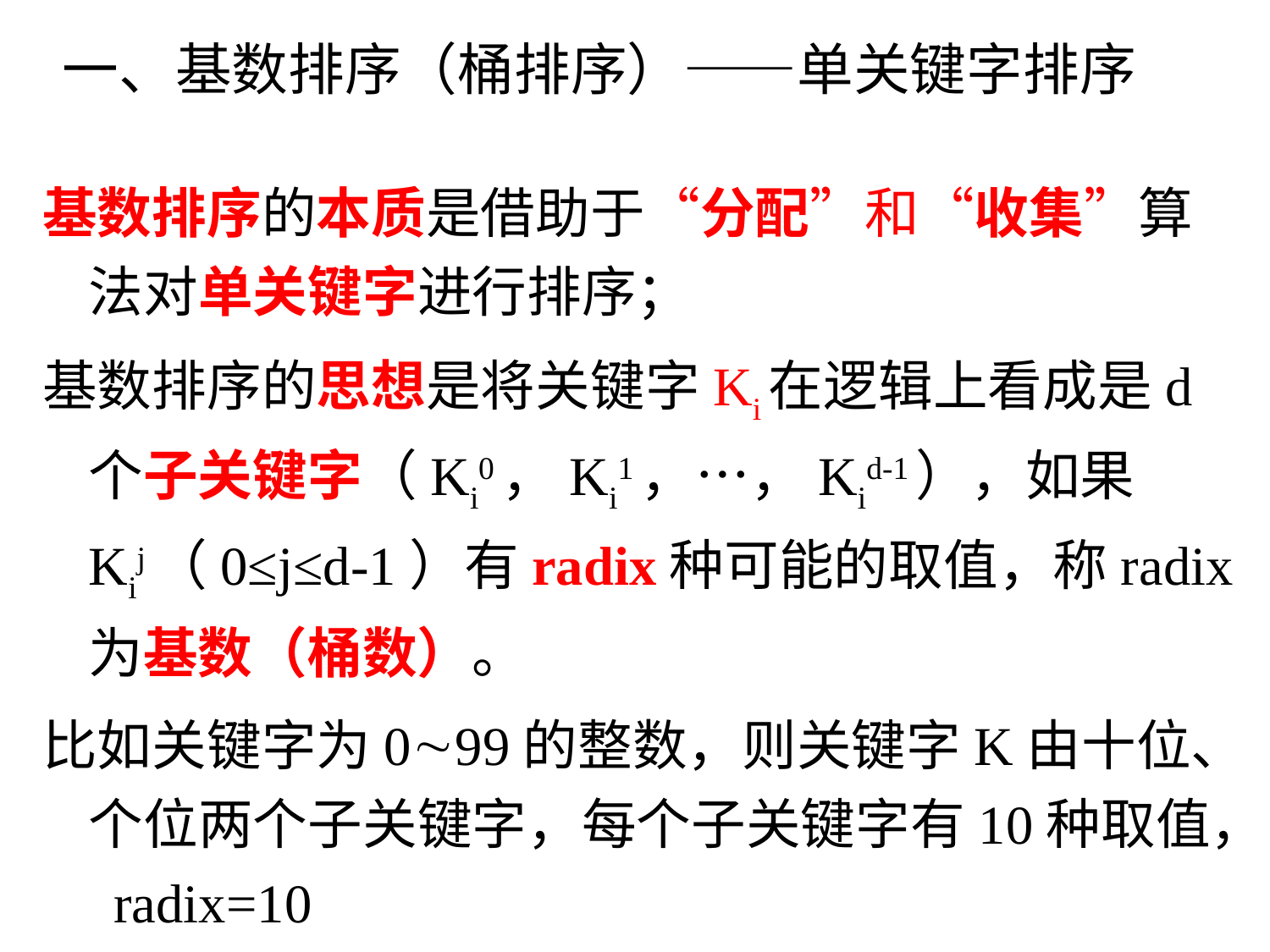

# 一、基数排序（桶排序）——单关键字排序
基数排序的本质是借助于“分配”和“收集”算法对单关键字进行排序；
基数排序的思想是将关键字Ki在逻辑上看成是d个子关键字（Ki0，Ki1，…，Kid-1），如果Kij（0≤j≤d-1）有radix种可能的取值，称radix为基数（桶数）。
比如关键字为0∼99的整数，则关键字K由十位、个位两个子关键字，每个子关键字有10种取值， radix=10